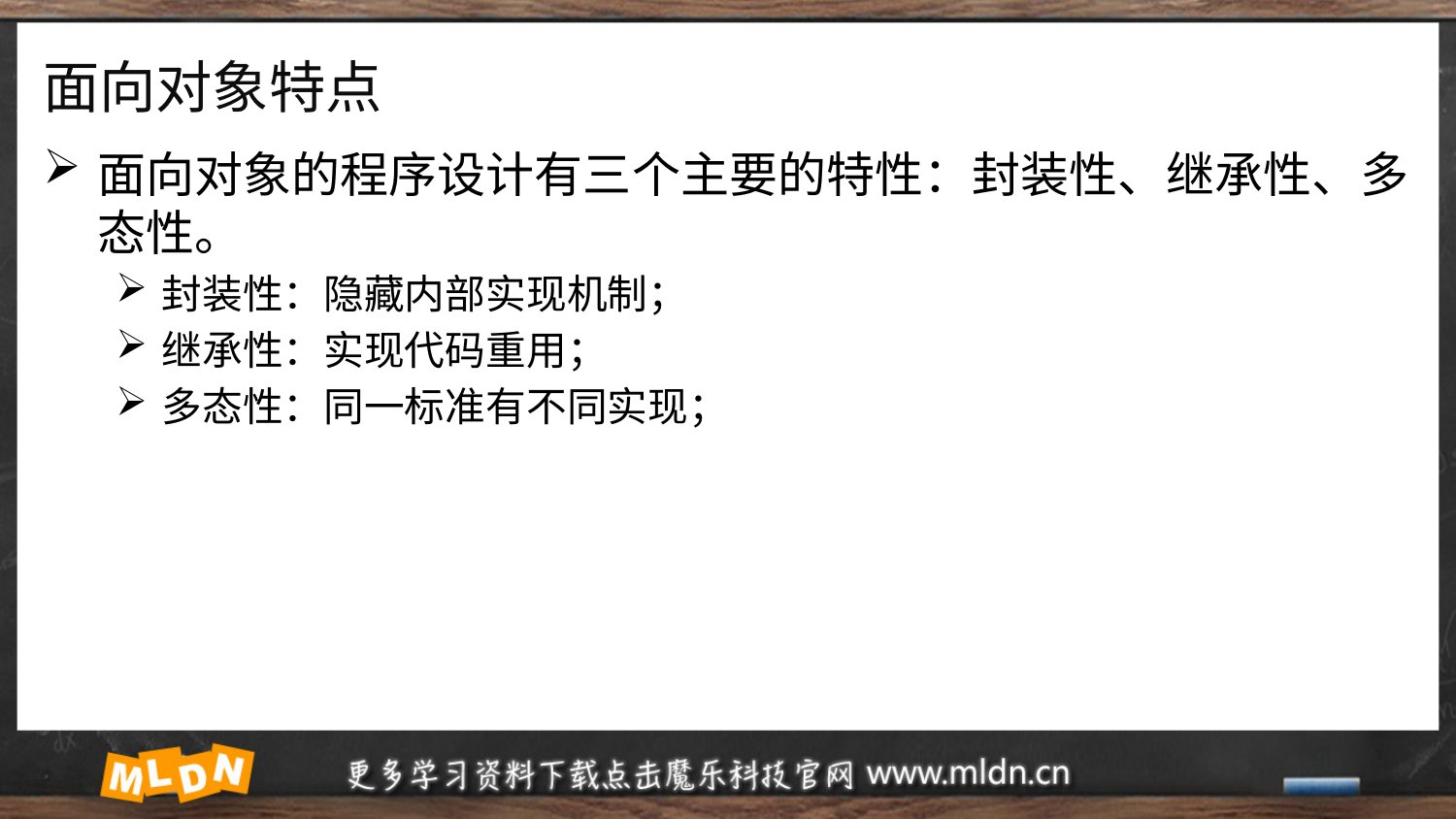

# 面向对象特点
面向对象的程序设计有三个主要的特性：封装性、继承性、多态性。
封装性：隐藏内部实现机制；
继承性：实现代码重用；
多态性：同一标准有不同实现；